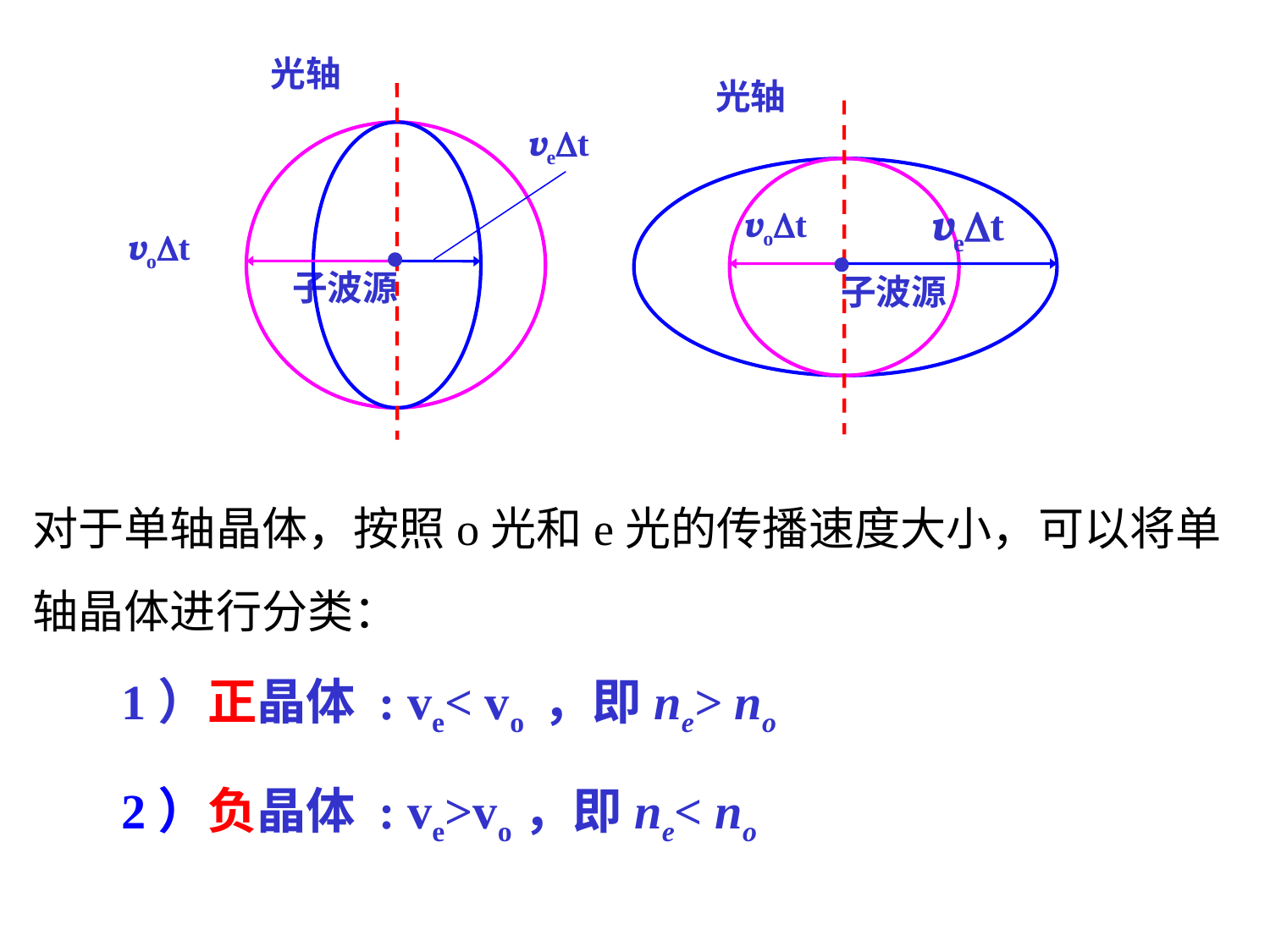

光轴
光轴

veΔt

veΔt
voΔt
voΔt
•
•

子波源

子波源

对于单轴晶体，按照o光和e光的传播速度大小，可以将单轴晶体进行分类：
1）正晶体 : ve< vo ，即ne> no
2）负晶体 : ve>vo，即ne< no